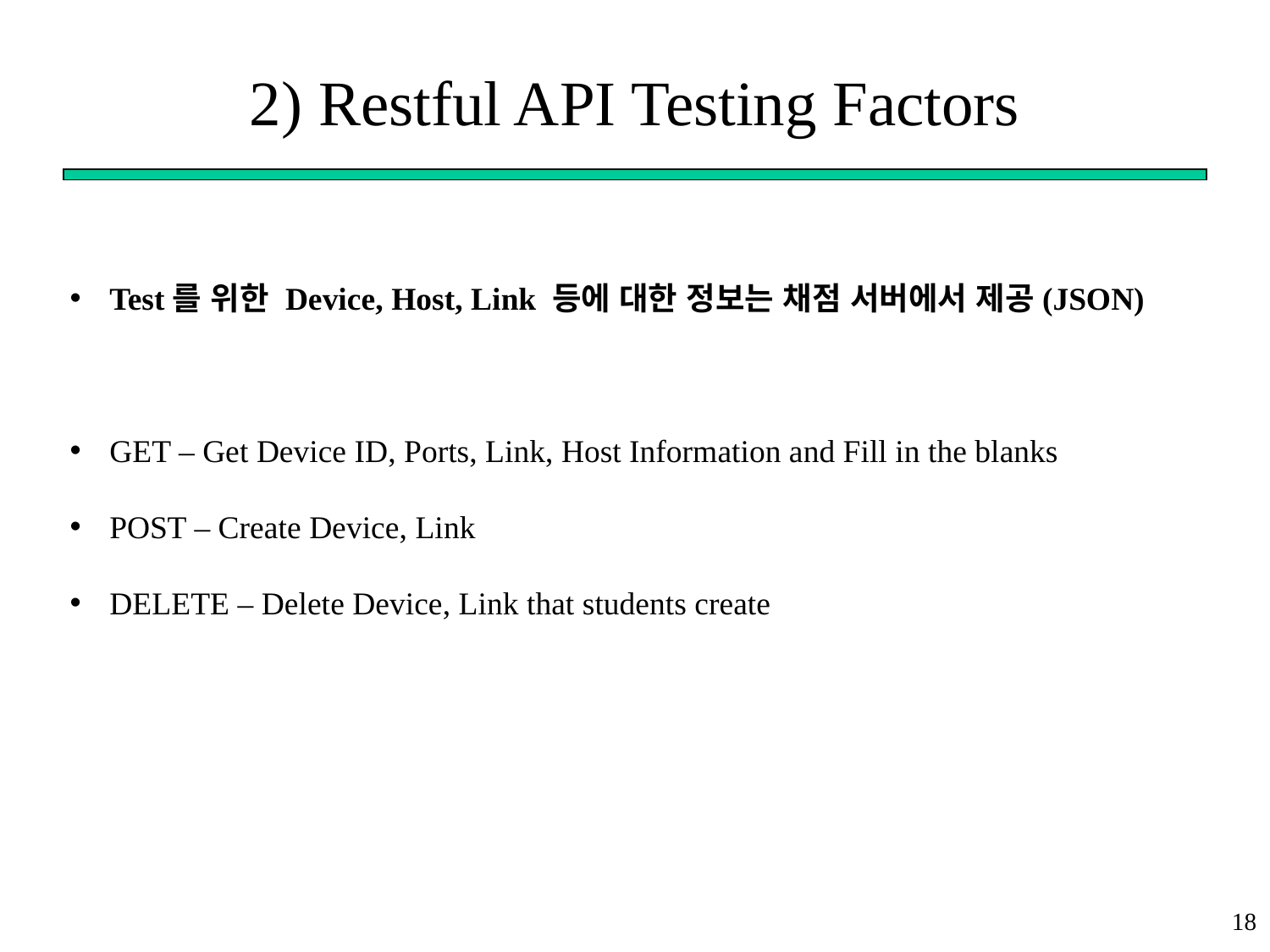

# 2) Restful API Testing Factors
Test를 위한 Device, Host, Link 등에 대한 정보는 채점 서버에서 제공(JSON)

GET – Get Device ID, Ports, Link, Host Information and Fill in the blanks
POST – Create Device, Link
DELETE – Delete Device, Link that students create

18